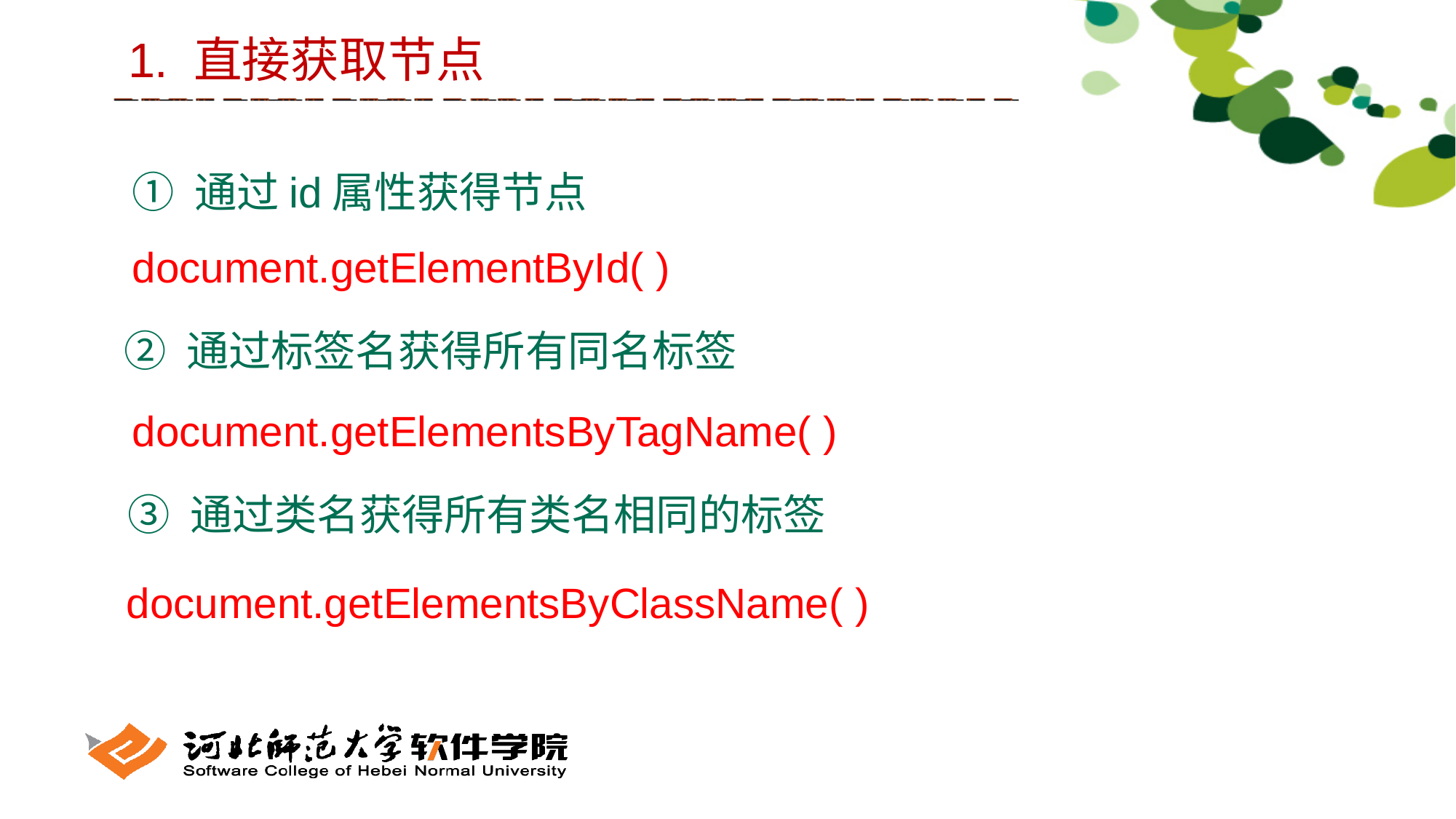

1. 直接获取节点
① 通过id属性获得节点
document.getElementById( )
② 通过标签名获得所有同名标签
document.getElementsByTagName( )
③ 通过类名获得所有类名相同的标签
document.getElementsByClassName( )